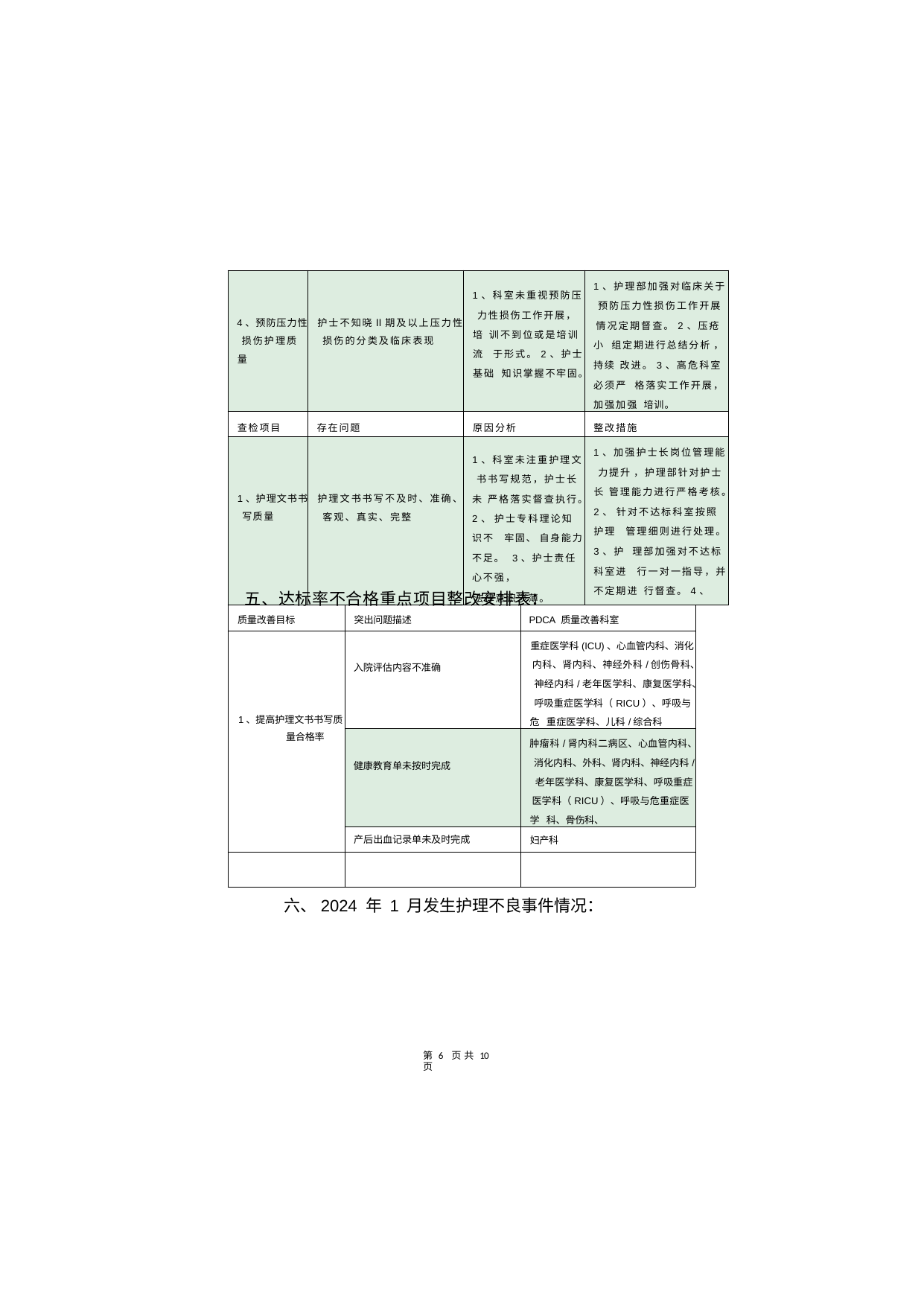

| 4、预防压力性 损伤护理质量 | 护士不知晓Ⅱ期及以上压力性 损伤的分类及临床表现 | 1、科室未重视预防压 力性损伤工作开展，培 训不到位或是培训流 于形式。2、护士基础 知识掌握不牢固。 | 1、护理部加强对临床关于 预防压力性损伤工作开展 情况定期督查。2、压疮小 组定期进行总结分析 ，持续 改进。3、高危科室必须严 格落实工作开展，加强加强 培训。 |
| --- | --- | --- | --- |
| 查检项目 | 存在问题 | 原因分析 | 整改措施 |
| 1、护理文书书 写质量 | 护理文书书写不及时、准确、 客观、真实、完整 | 1、科室未注重护理文 书书写规范，护士长未 严格落实督查执行。2、 护士专科理论知识不 牢固、 自身能力不足。 3、护士责任心不强， 法律意识淡薄。 | 1、加强护士长岗位管理能 力提升 ，护理部针对护士长 管理能力进行严格考核。2、 针对不达标科室按照护理 管理细则进行处理。3、护 理部加强对不达标科室进 行一对一指导，并不定期进 行督查。4、 |

五、达标率不合格重点项目整改安排表：
| 质量改善目标 | 突出问题描述 | PDCA 质量改善科室 |
| --- | --- | --- |
| 1、提高护理文书书写质 量合格率 | 入院评估内容不准确 | 重症医学科(ICU)、心血管内科、消化 内科、肾内科、神经外科/创伤骨科、 神经内科/老年医学科、康复医学科、 呼吸重症医学科（RICU）、呼吸与危 重症医学科、儿科/综合科 |
|  | 健康教育单未按时完成 | 肿瘤科/肾内科二病区、心血管内科、 消化内科、外科、肾内科、神经内科/ 老年医学科、康复医学科、呼吸重症 医学科（RICU）、呼吸与危重症医学 科、骨伤科、 |
|  | 产后出血记录单未及时完成 | 妇产科 |
|  |  |  |

六、2024 年 1 月发生护理不良事件情况：

第 6  页 共 10  页